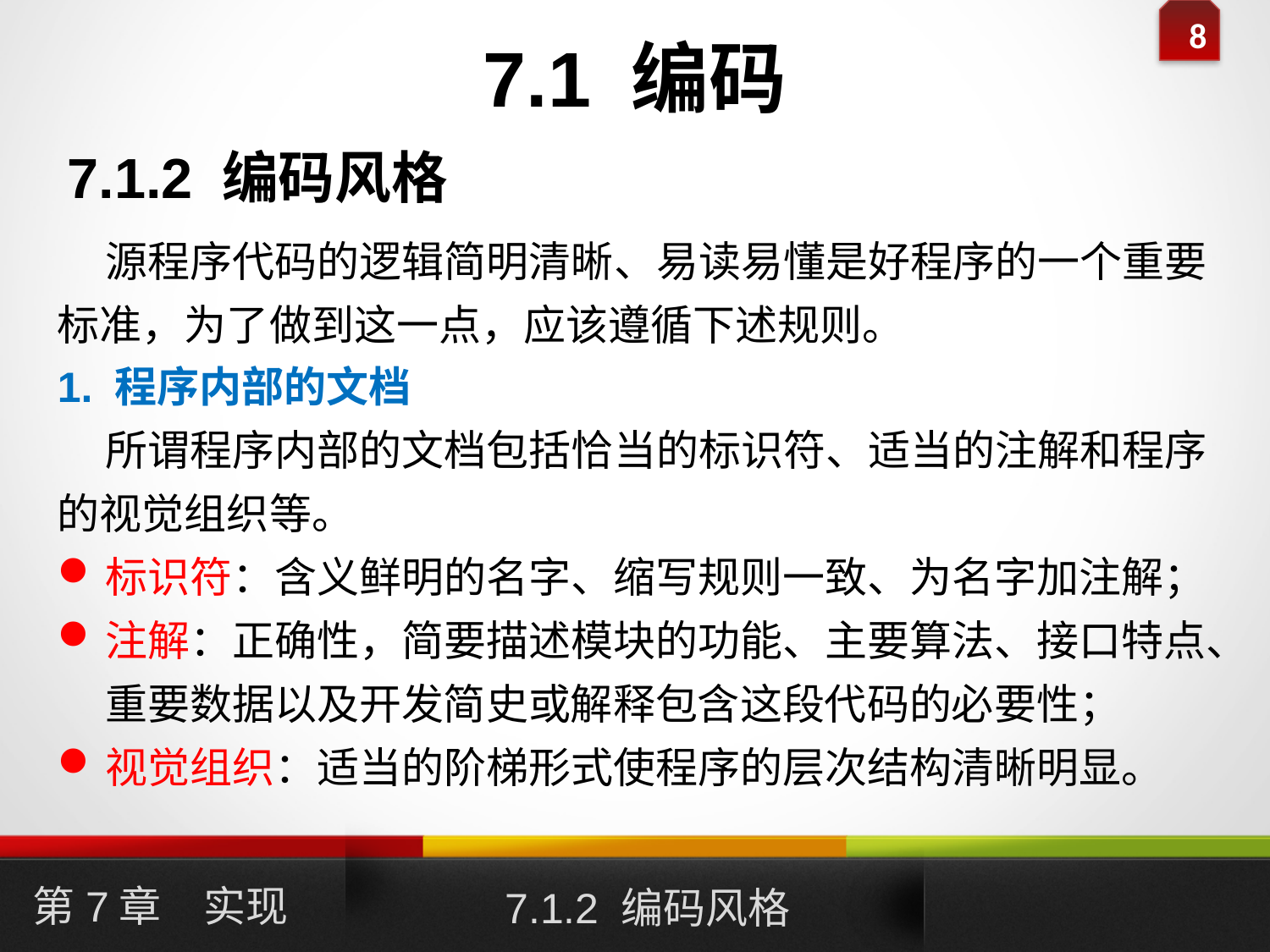

# 7.1 编码
7.1.2 编码风格
    源程序代码的逻辑简明清晰、易读易懂是好程序的一个重要标准，为了做到这一点，应该遵循下述规则。
1. 程序内部的文档
    所谓程序内部的文档包括恰当的标识符、适当的注解和程序的视觉组织等。
标识符：含义鲜明的名字、缩写规则一致、为名字加注解；
注解：正确性，简要描述模块的功能、主要算法、接口特点、重要数据以及开发简史或解释包含这段代码的必要性；
视觉组织：适当的阶梯形式使程序的层次结构清晰明显。
第7章　实现
7.1.2 编码风格